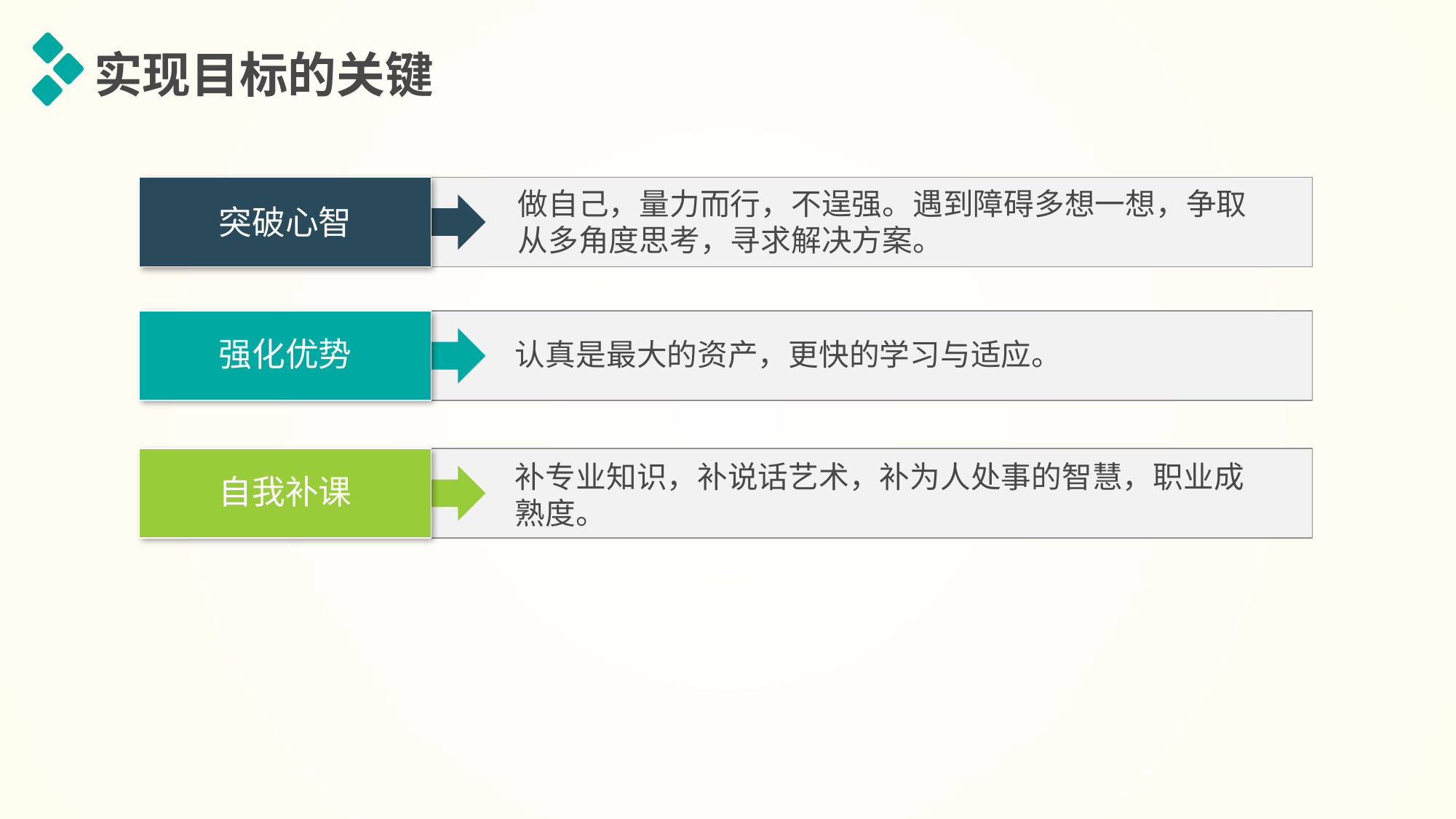

实现目标的关键

做自己，量力而行，不逞强。遇到障碍多想一想，争取从多角度思考，寻求解决方案。

突破心智

强化优势

认真是最大的资产，更快的学习与适应。

补专业知识，补说话艺术，补为人处事的智慧，职业成熟度。
自我补课